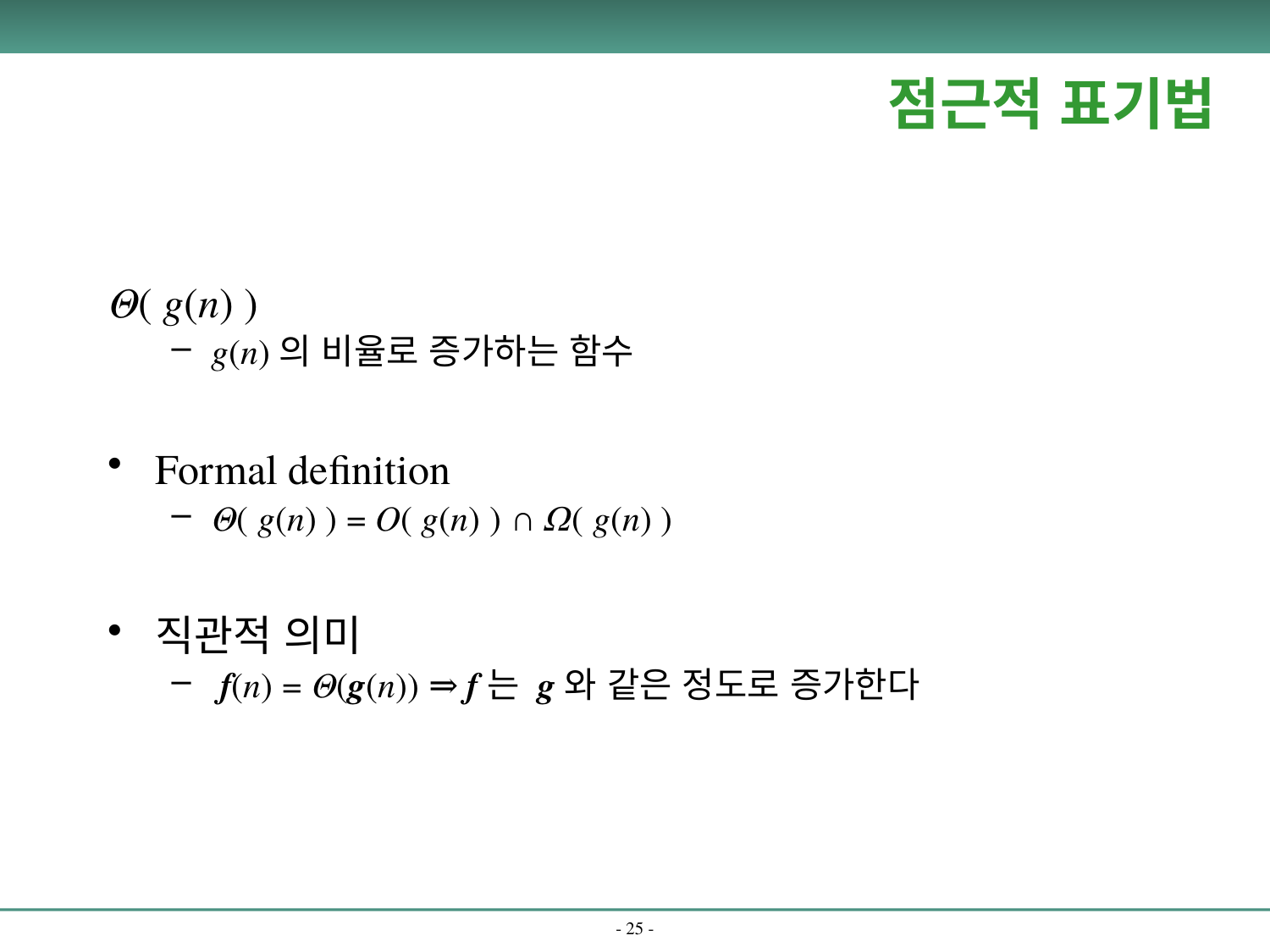

# 점근적 표기법
Θ( g(n) )
g(n)의 비율로 증가하는 함수

Formal definition
Θ( g(n) ) = O( g(n) ) ∩ Ω( g(n) )

직관적 의미
 f(n) = Θ(g(n)) ⇒ f는 g와 같은 정도로 증가한다